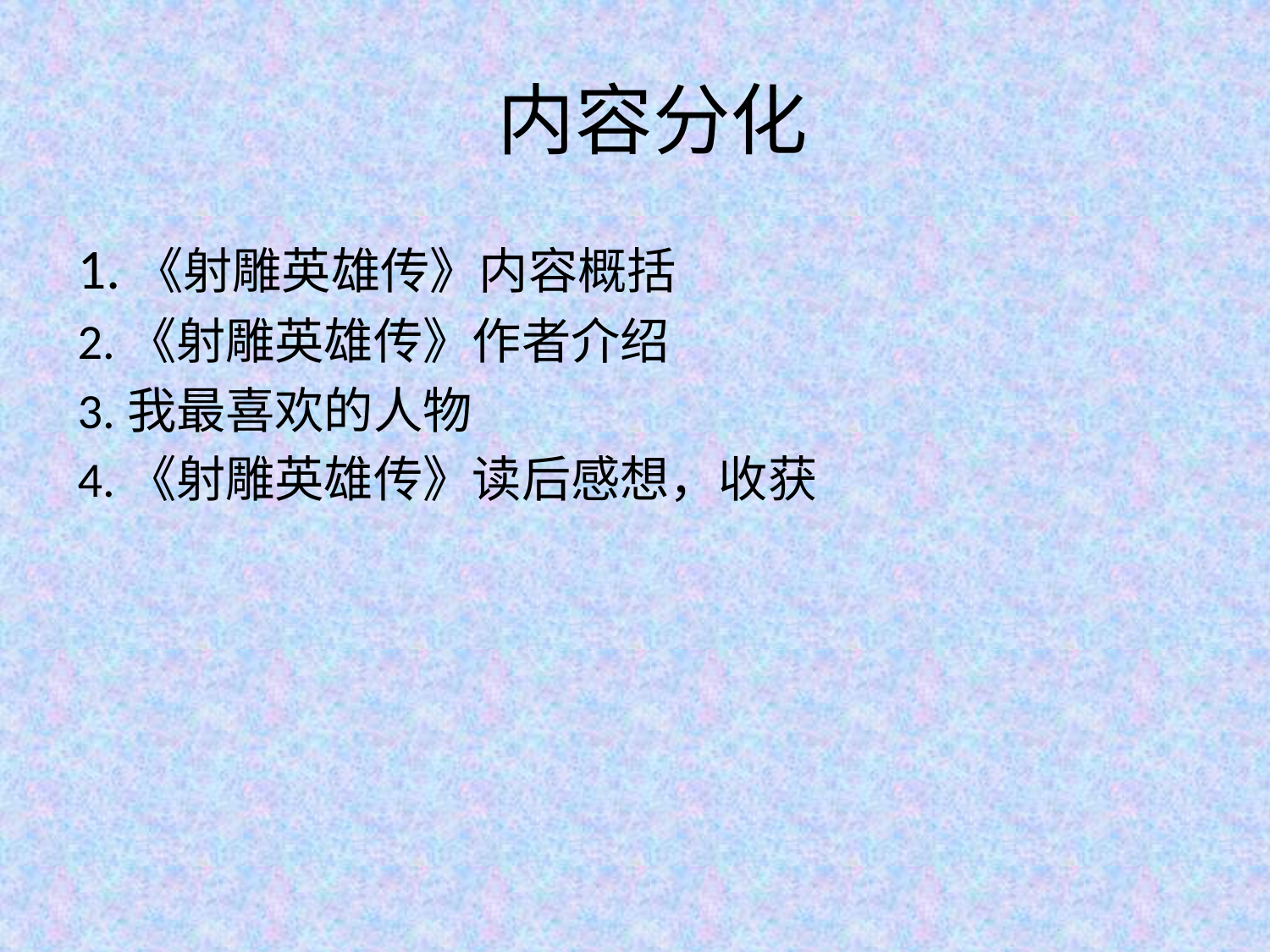

# 内容分化
1.《射雕英雄传》内容概括
2.《射雕英雄传》作者介绍
3.我最喜欢的人物
4.《射雕英雄传》读后感想，收获